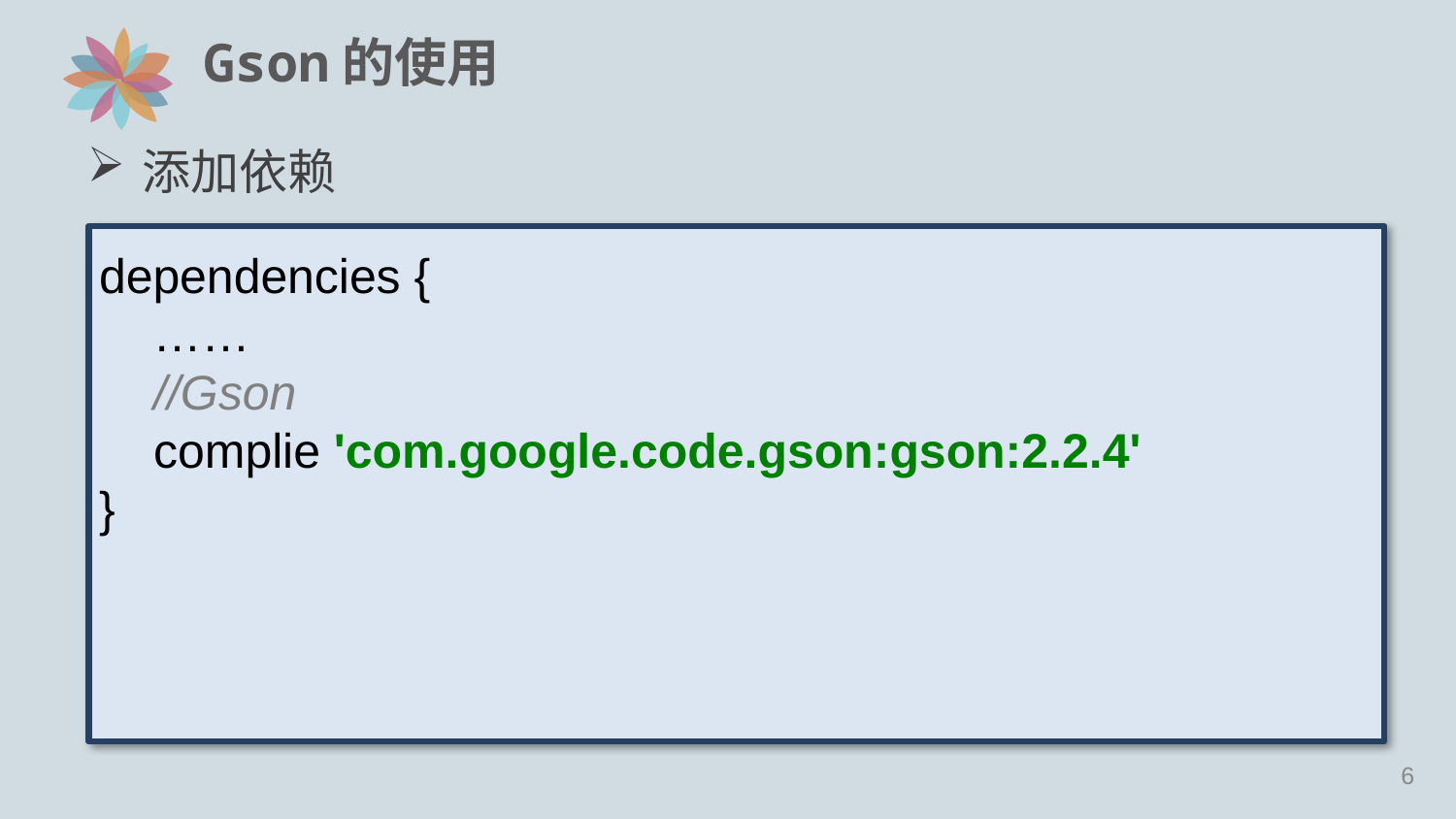

# Gson的使用
添加依赖

dependencies {
    ……
    //Gson
    complie 'com.google.code.gson:gson:2.2.4'
}

6